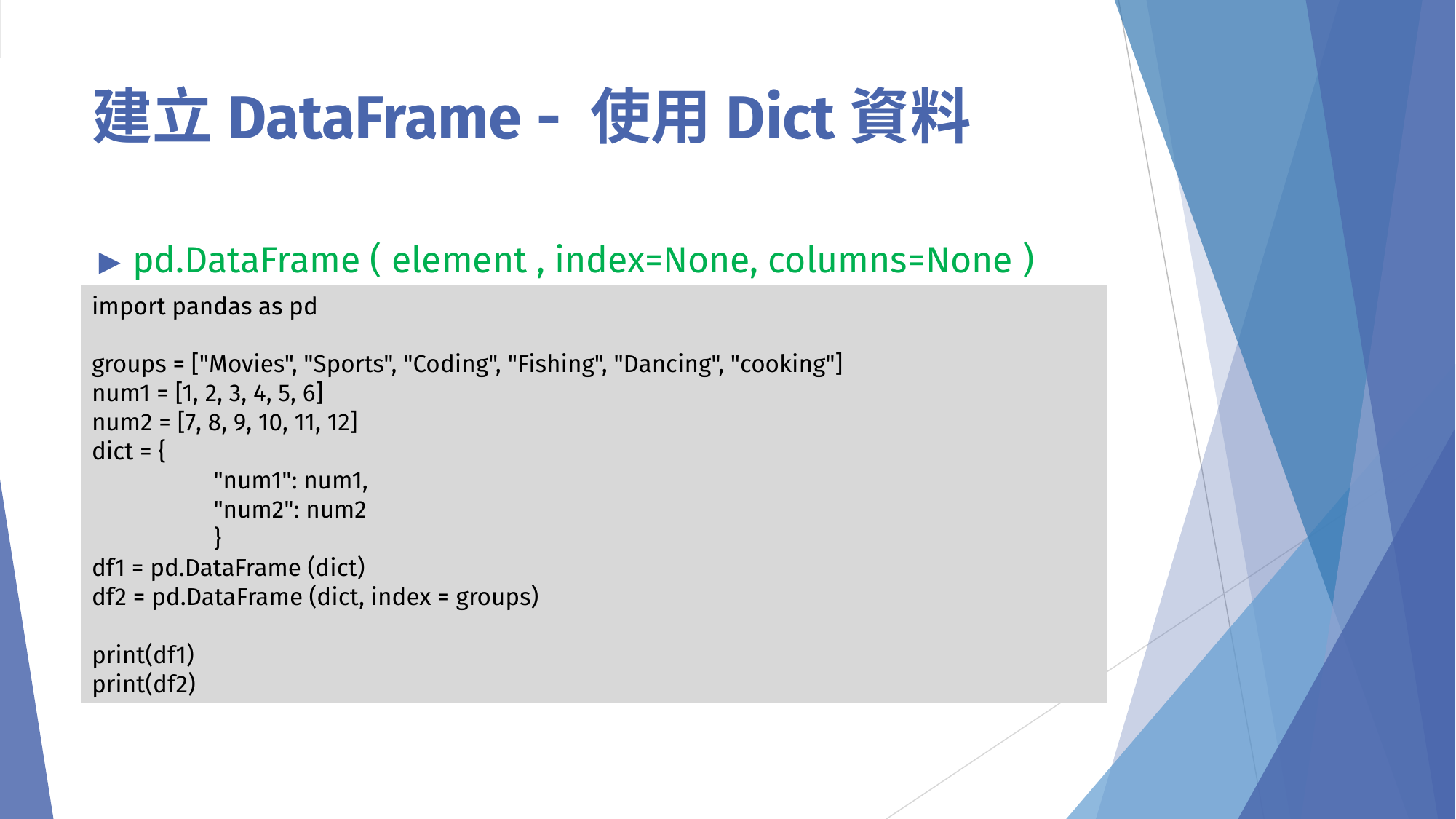

# 建立DataFrame - 使用Dict資料
pd.DataFrame ( element , index=None, columns=None )
import pandas as pd
groups = ["Movies", "Sports", "Coding", "Fishing", "Dancing", "cooking"]
num1 = [1, 2, 3, 4, 5, 6]
num2 = [7, 8, 9, 10, 11, 12]
dict = {
	  "num1": num1,
	  "num2": num2
	  }
df1 = pd.DataFrame (dict)
df2 = pd.DataFrame (dict, index = groups)
print(df1)
print(df2)